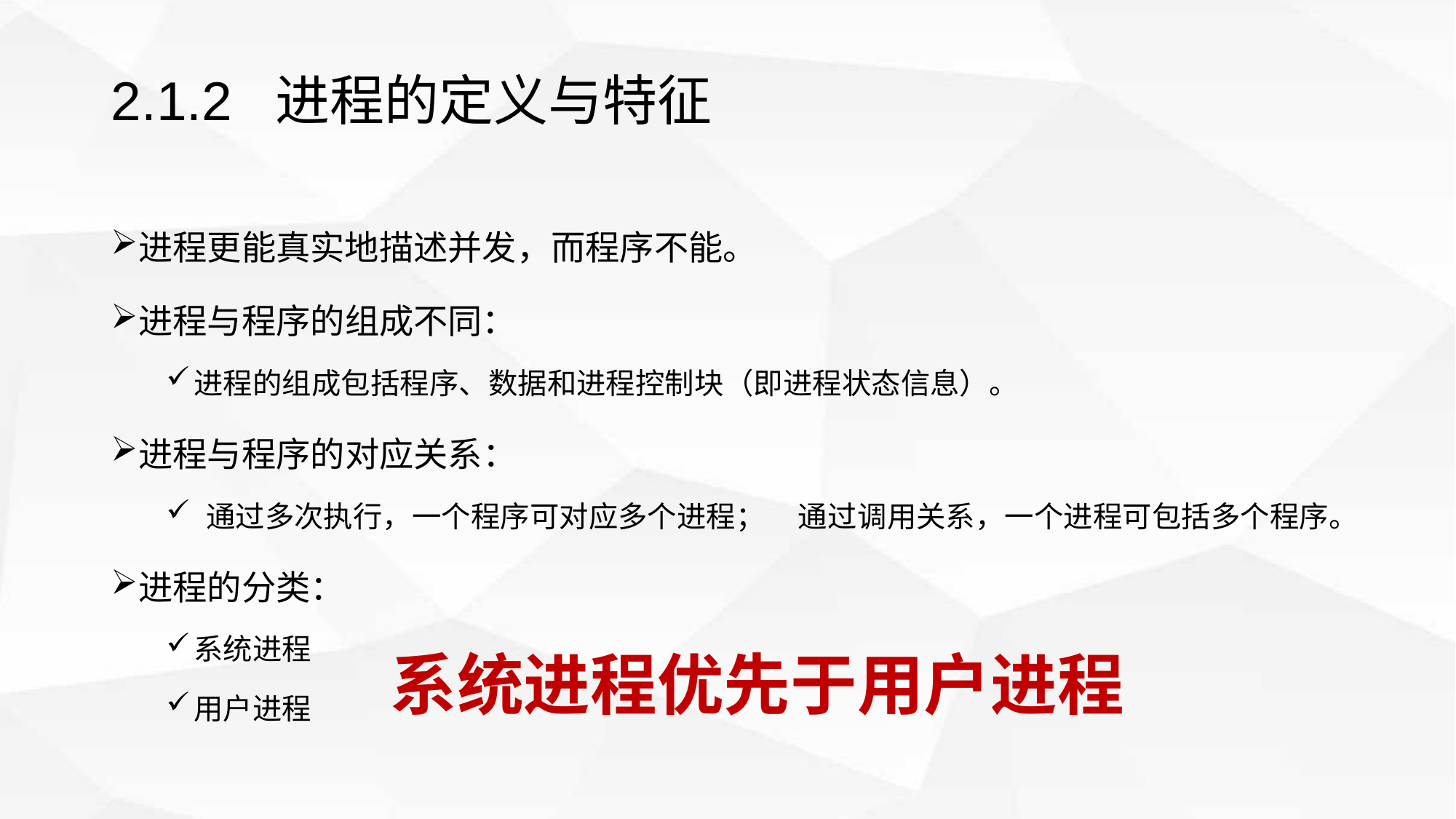

# 2.1.2  进程的定义与特征
进程更能真实地描述并发，而程序不能。
进程与程序的组成不同：
进程的组成包括程序、数据和进程控制块（即进程状态信息）。
进程与程序的对应关系：
 通过多次执行，一个程序可对应多个进程；     通过调用关系，一个进程可包括多个程序。
进程的分类：
系统进程
用户进程

系统进程优先于用户进程